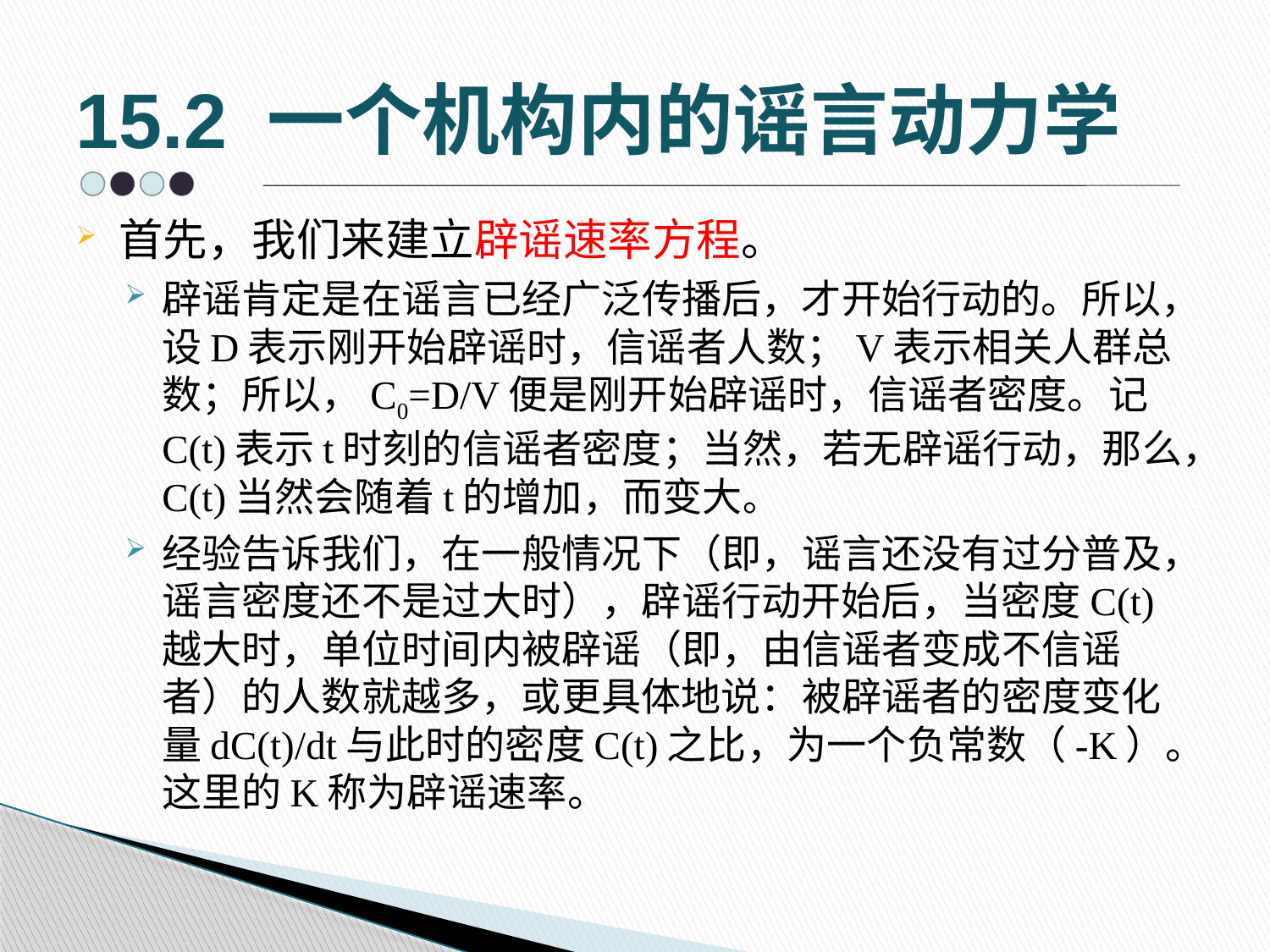

# 15.2 一个机构内的谣言动力学

首先，我们来建立辟谣速率方程。
辟谣肯定是在谣言已经广泛传播后，才开始行动的。所以，设D表示刚开始辟谣时，信谣者人数；V表示相关人群总数；所以，C0=D/V便是刚开始辟谣时，信谣者密度。记C(t)表示t时刻的信谣者密度；当然，若无辟谣行动，那么，C(t)当然会随着t的增加，而变大。
经验告诉我们，在一般情况下（即，谣言还没有过分普及，谣言密度还不是过大时），辟谣行动开始后，当密度C(t)越大时，单位时间内被辟谣（即，由信谣者变成不信谣者）的人数就越多，或更具体地说：被辟谣者的密度变化量dC(t)/dt与此时的密度C(t)之比，为一个负常数（-K）。这里的K称为辟谣速率。